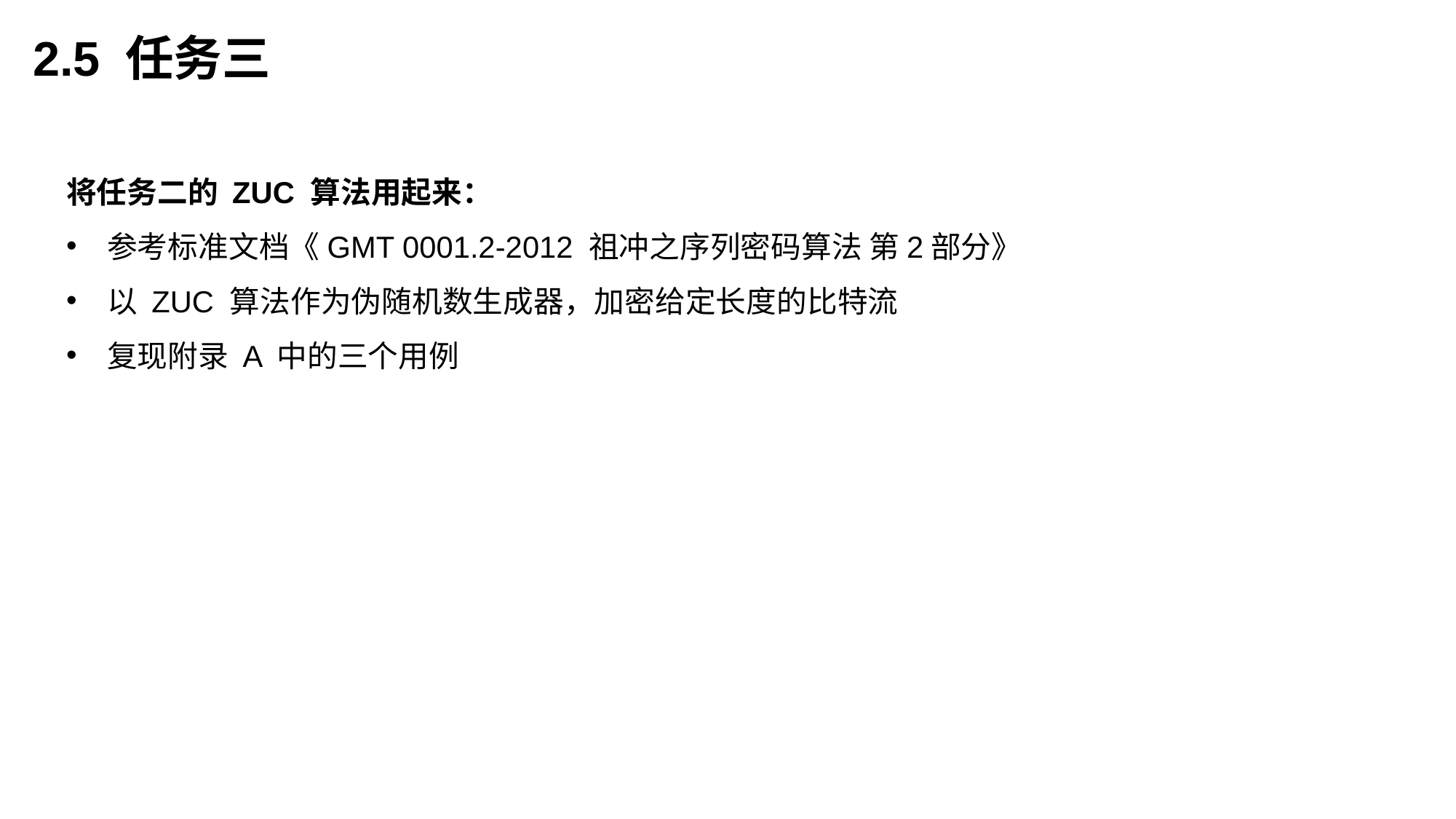

2.5 任务三
将任务二的 ZUC 算法用起来：
参考标准文档《GMT 0001.2-2012 祖冲之序列密码算法 第2部分》
以 ZUC 算法作为伪随机数生成器，加密给定长度的比特流
复现附录 A 中的三个用例